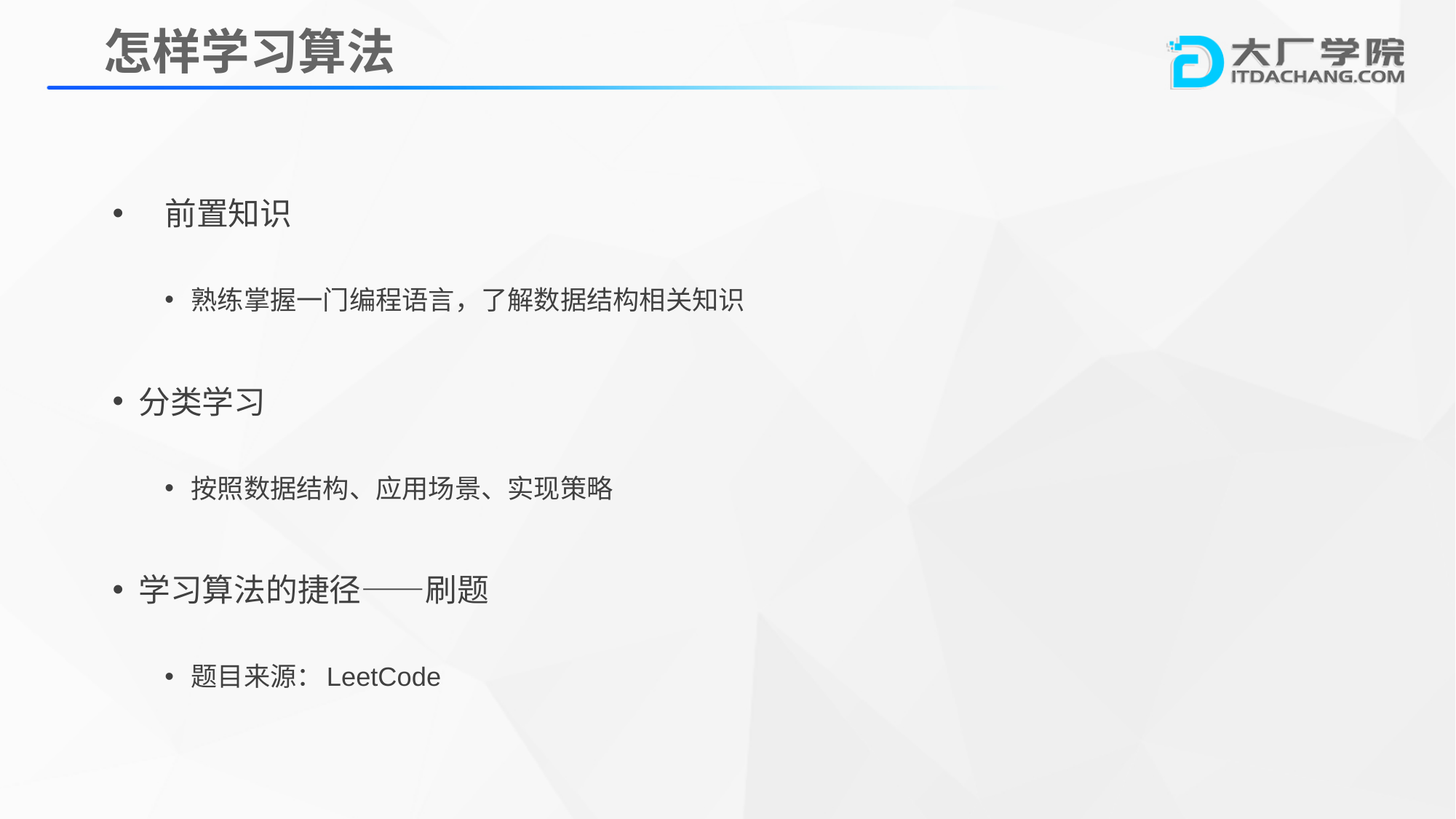

怎样学习算法
前置知识
熟练掌握一门编程语言，了解数据结构相关知识
分类学习
按照数据结构、应用场景、实现策略
学习算法的捷径——刷题
题目来源：LeetCode